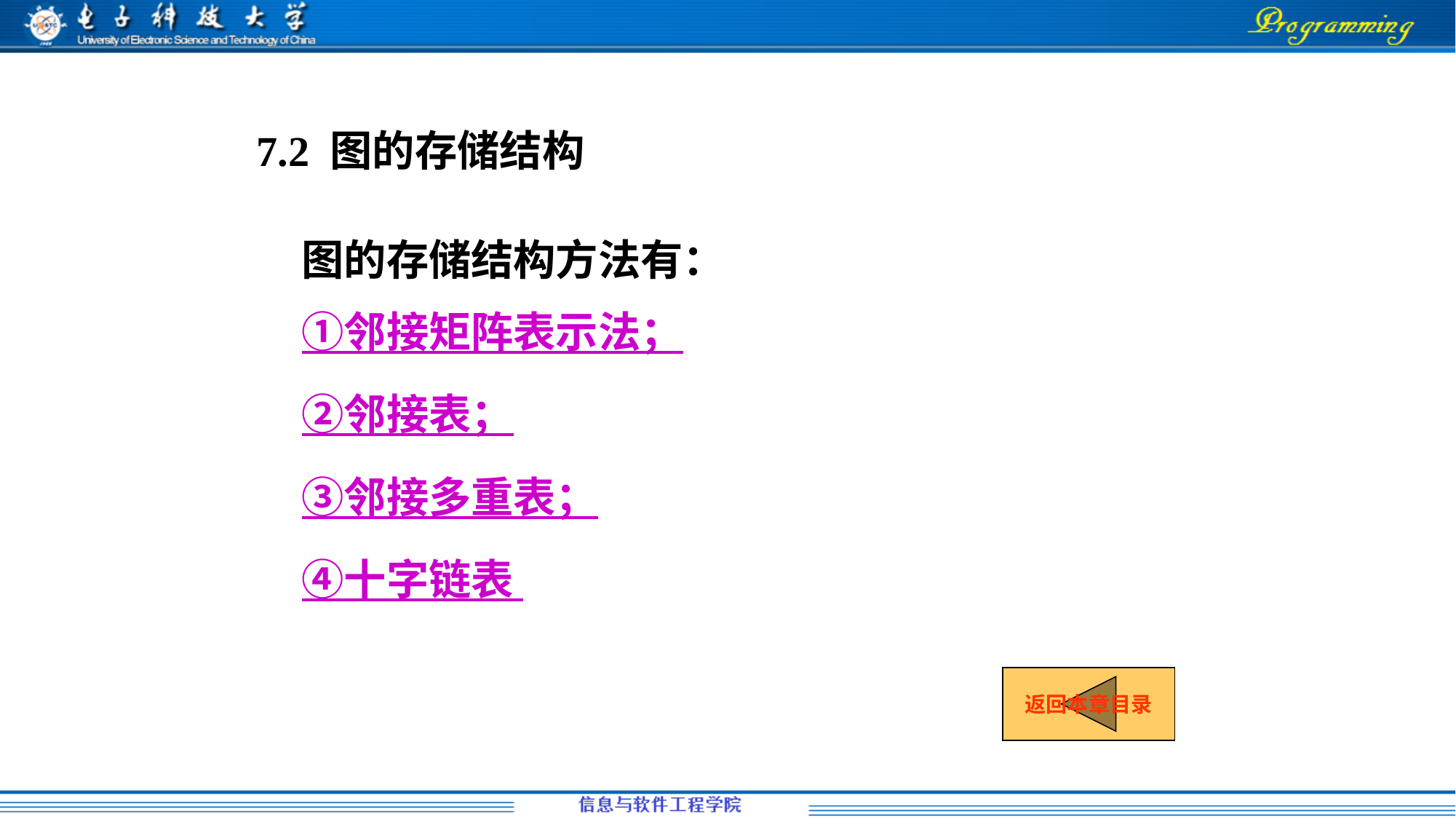

7.2 图的存储结构
图的存储结构方法有：
①邻接矩阵表示法；
②邻接表；
③邻接多重表；
④十字链表
返回本章目录